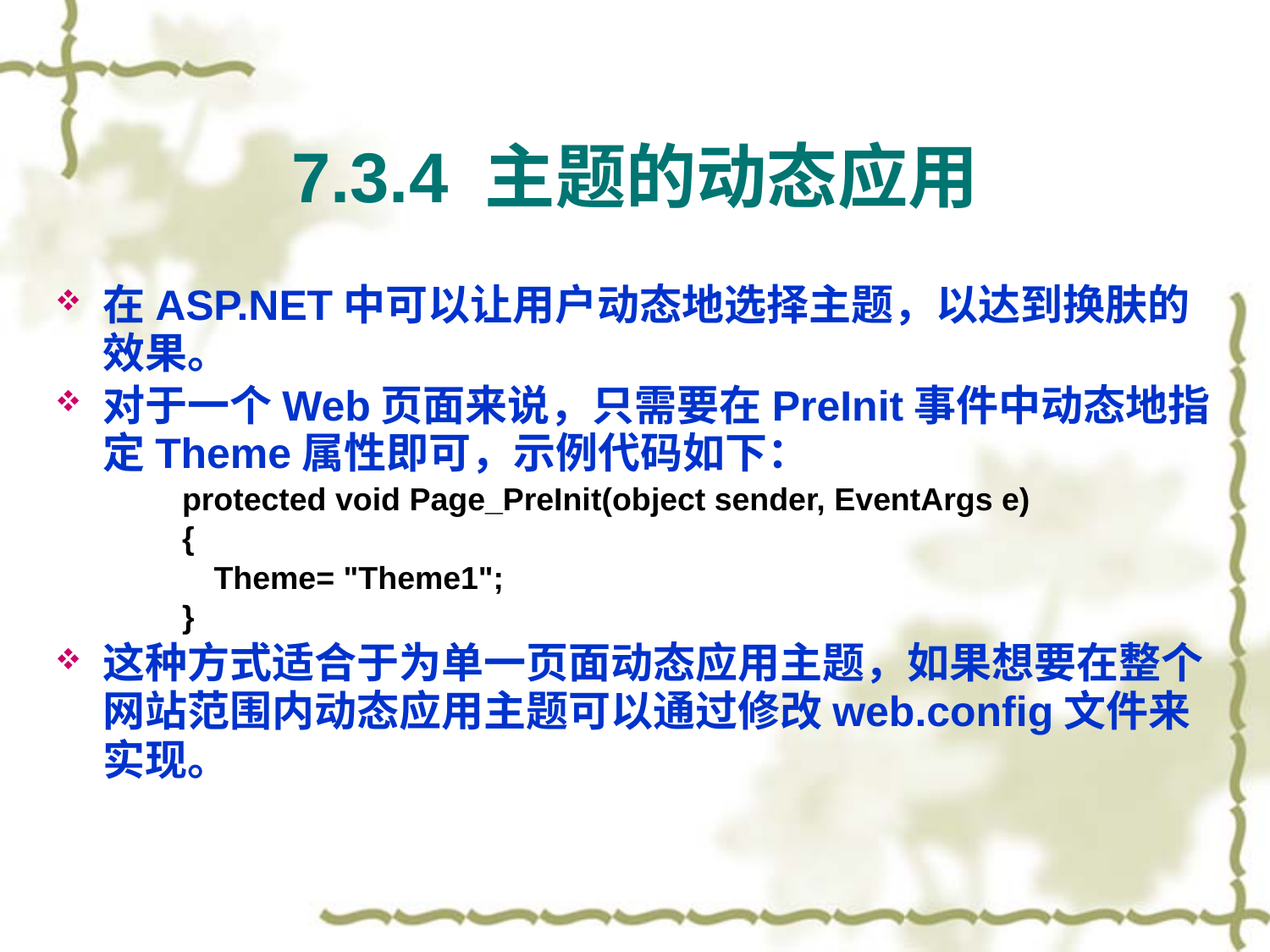

# 7.3.4 主题的动态应用
在ASP.NET中可以让用户动态地选择主题，以达到换肤的效果。
对于一个Web页面来说，只需要在PreInit事件中动态地指定Theme属性即可，示例代码如下：
protected void Page_PreInit(object sender, EventArgs e)
{
	Theme= "Theme1";
}
这种方式适合于为单一页面动态应用主题，如果想要在整个网站范围内动态应用主题可以通过修改web.config文件来实现。